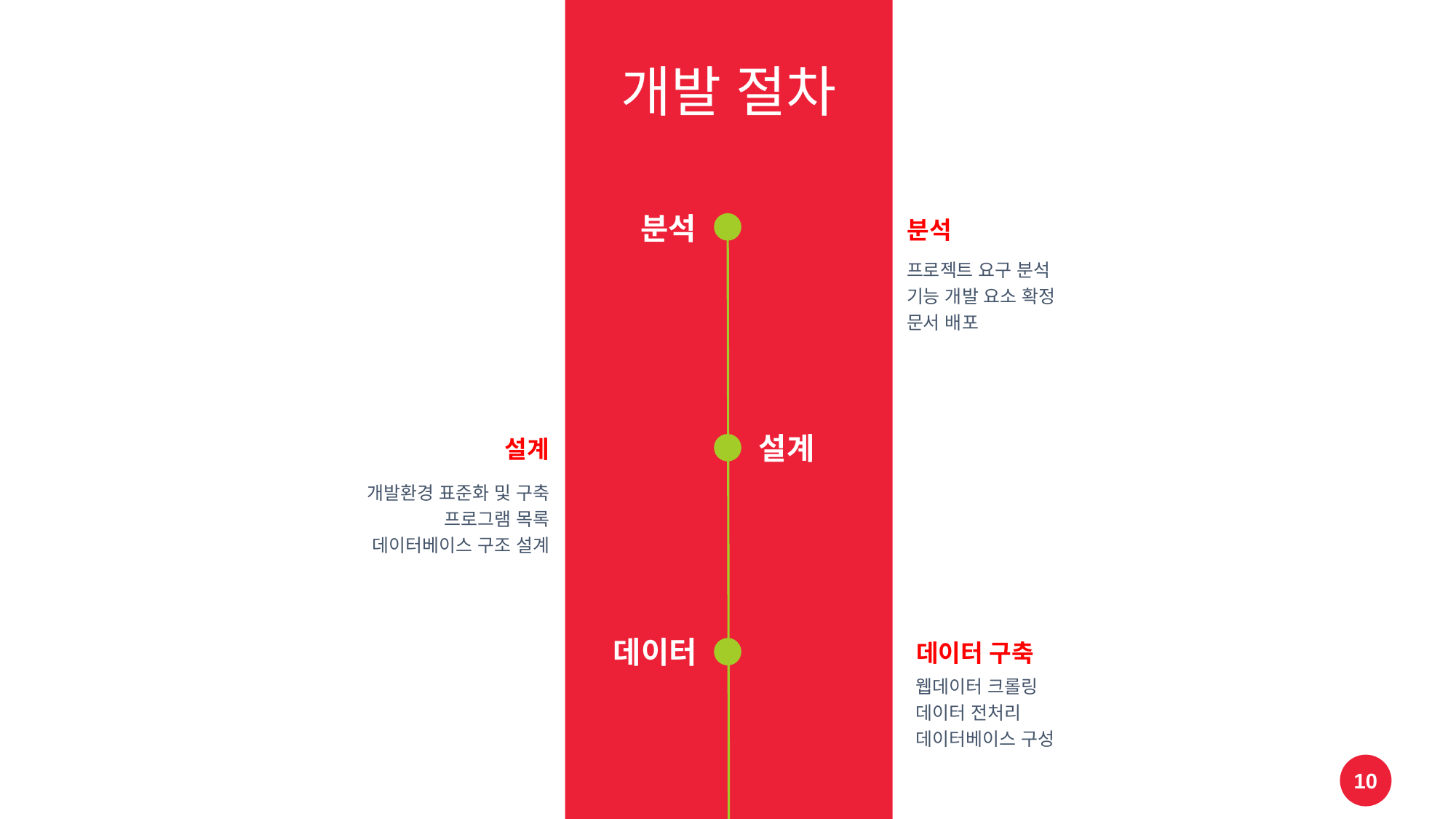

# 개발 절차
분석

분석

프로젝트 요구 분석
기능 개발 요소 확정
문서 배포
설계
설계

개발환경 표준화 및 구축
프로그램 목록
데이터베이스 구조 설계
데이터
데이터 구축

웹데이터 크롤링
데이터 전처리
데이터베이스 구성